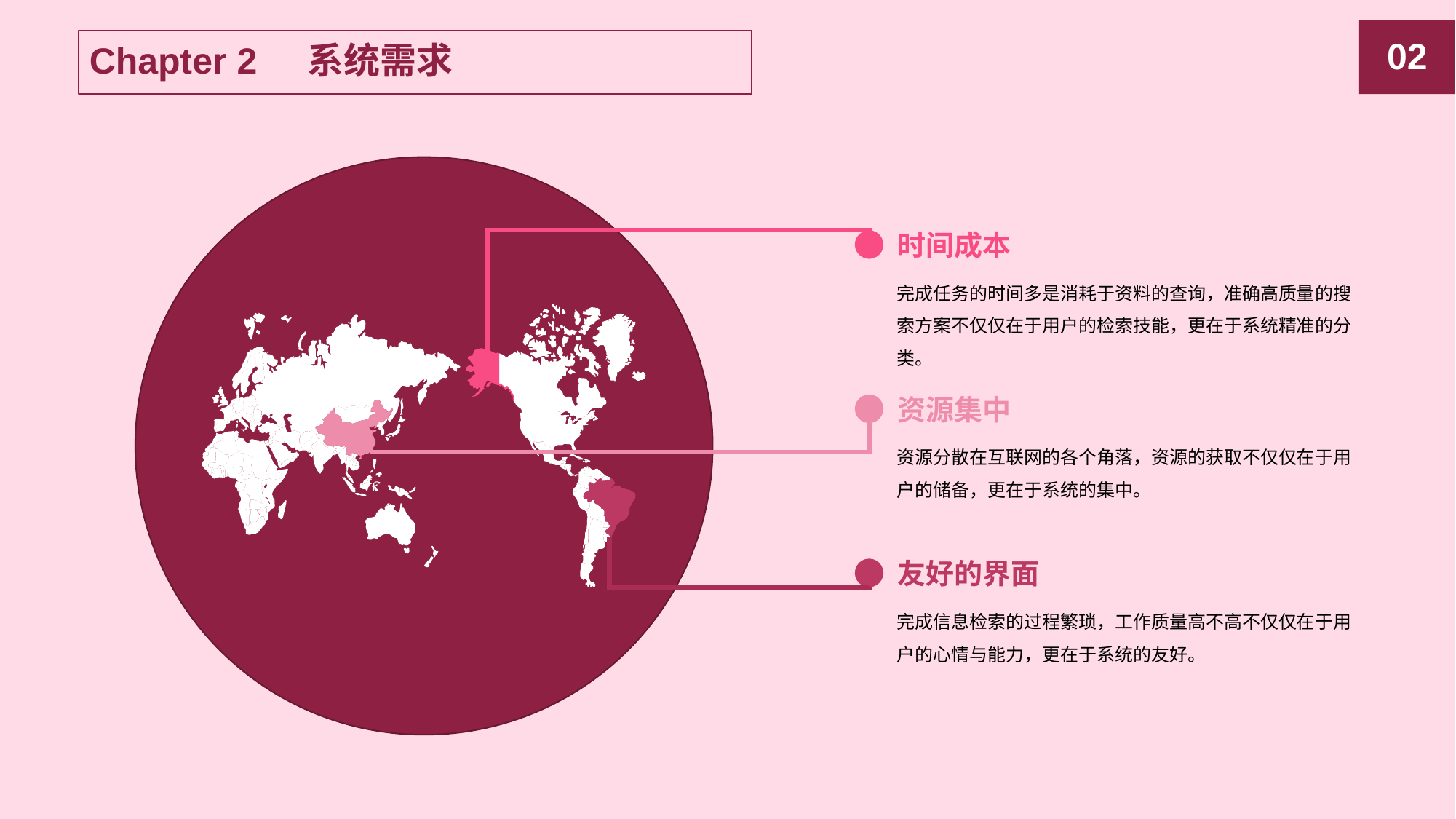

02
Chapter 2	系统需求

时间成本

完成任务的时间多是消耗于资料的查询，准确高质量的搜索方案不仅仅在于用户的检索技能，更在于系统精准的分类。

资源集中

资源分散在互联网的各个角落，资源的获取不仅仅在于用户的储备，更在于系统的集中。
友好的界面

完成信息检索的过程繁琐，工作质量高不高不仅仅在于用户的心情与能力，更在于系统的友好。